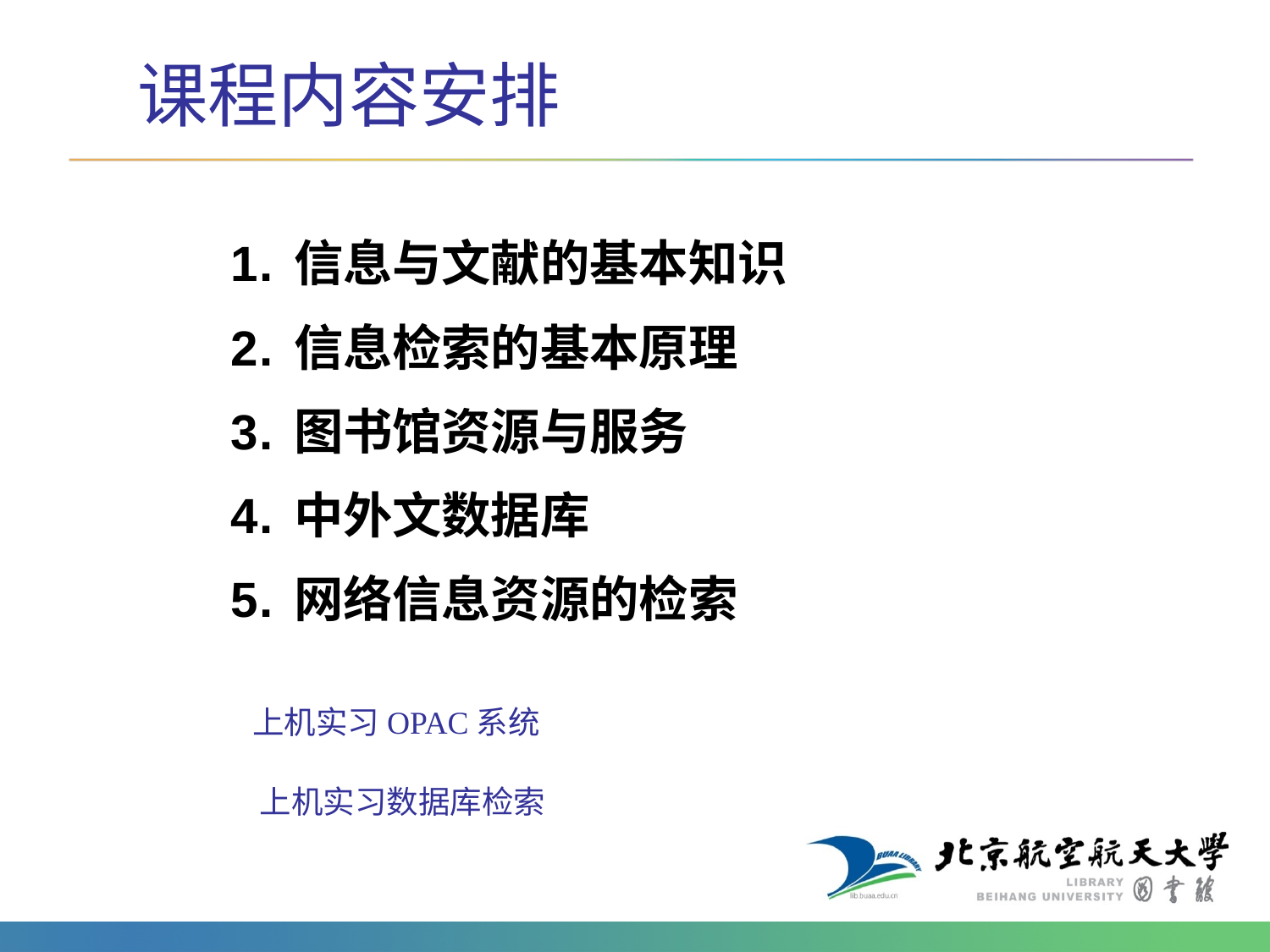

课程内容安排
信息与文献的基本知识
信息检索的基本原理
图书馆资源与服务
中外文数据库
网络信息资源的检索
上机实习OPAC系统
上机实习数据库检索